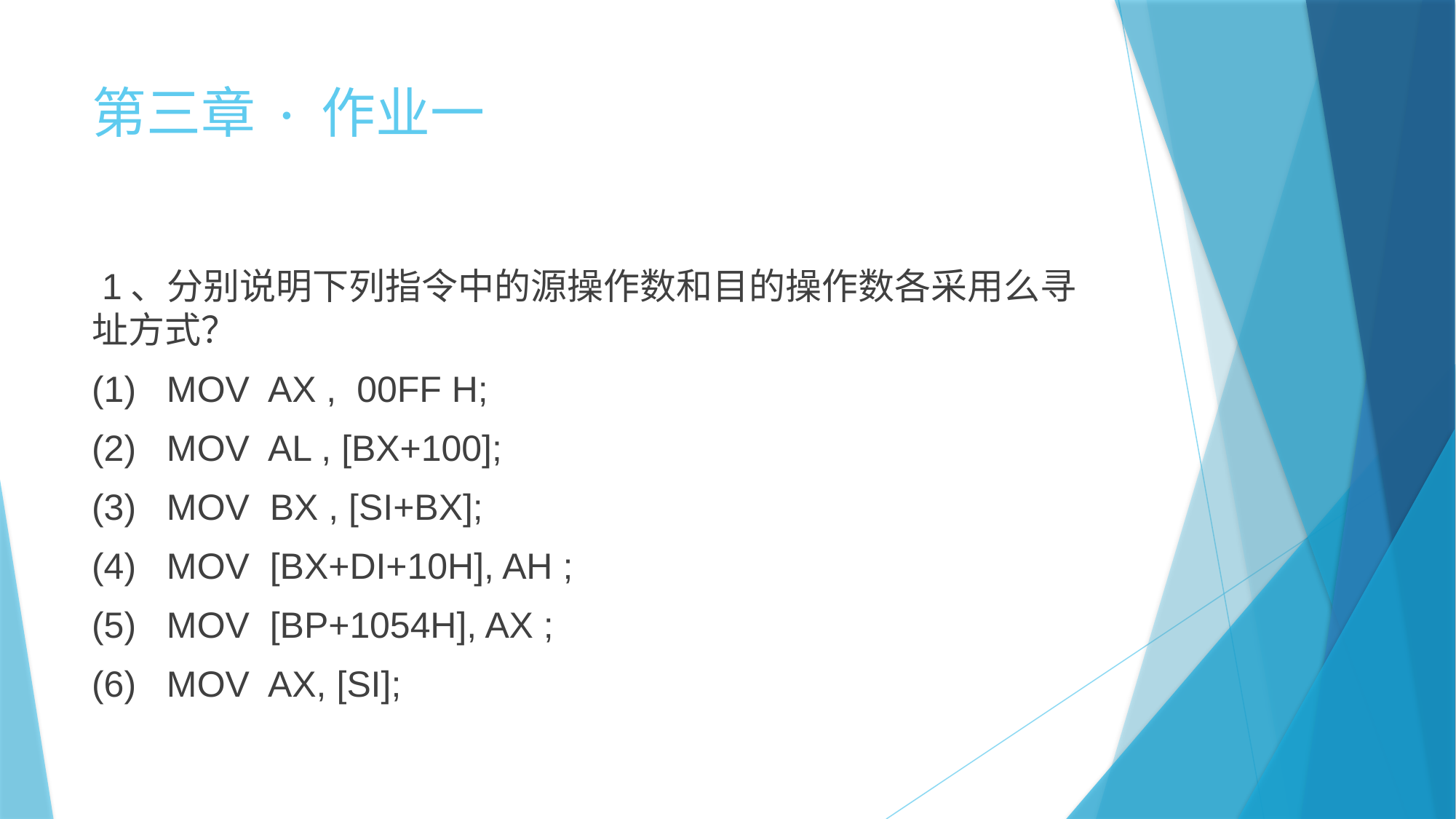

# 第三章 · 作业一
 1、分别说明下列指令中的源操作数和目的操作数各采用么寻址方式？
(1)   MOV  AX ,  00FF H;
(2)   MOV  AL , [BX+100];
(3)   MOV  BX , [SI+BX];
(4)   MOV  [BX+DI+10H], AH ;
(5)   MOV  [BP+1054H], AX ;
(6)   MOV  AX, [SI];